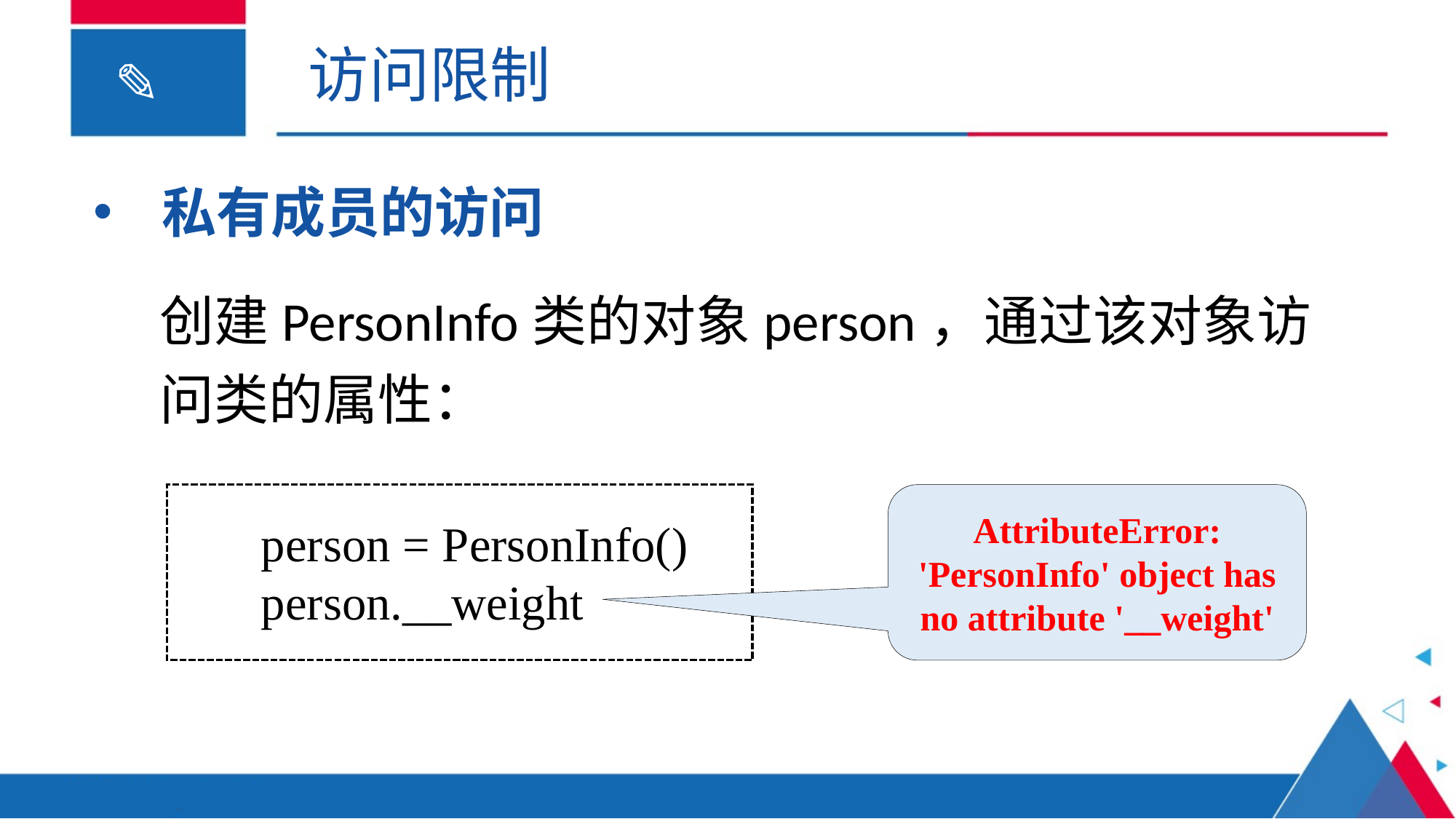

访问限制
私有成员的访问
创建PersonInfo类的对象person，通过该对象访问类的属性：
AttributeError: 'PersonInfo' object has no attribute '__weight'

person = PersonInfo()
person.__weight